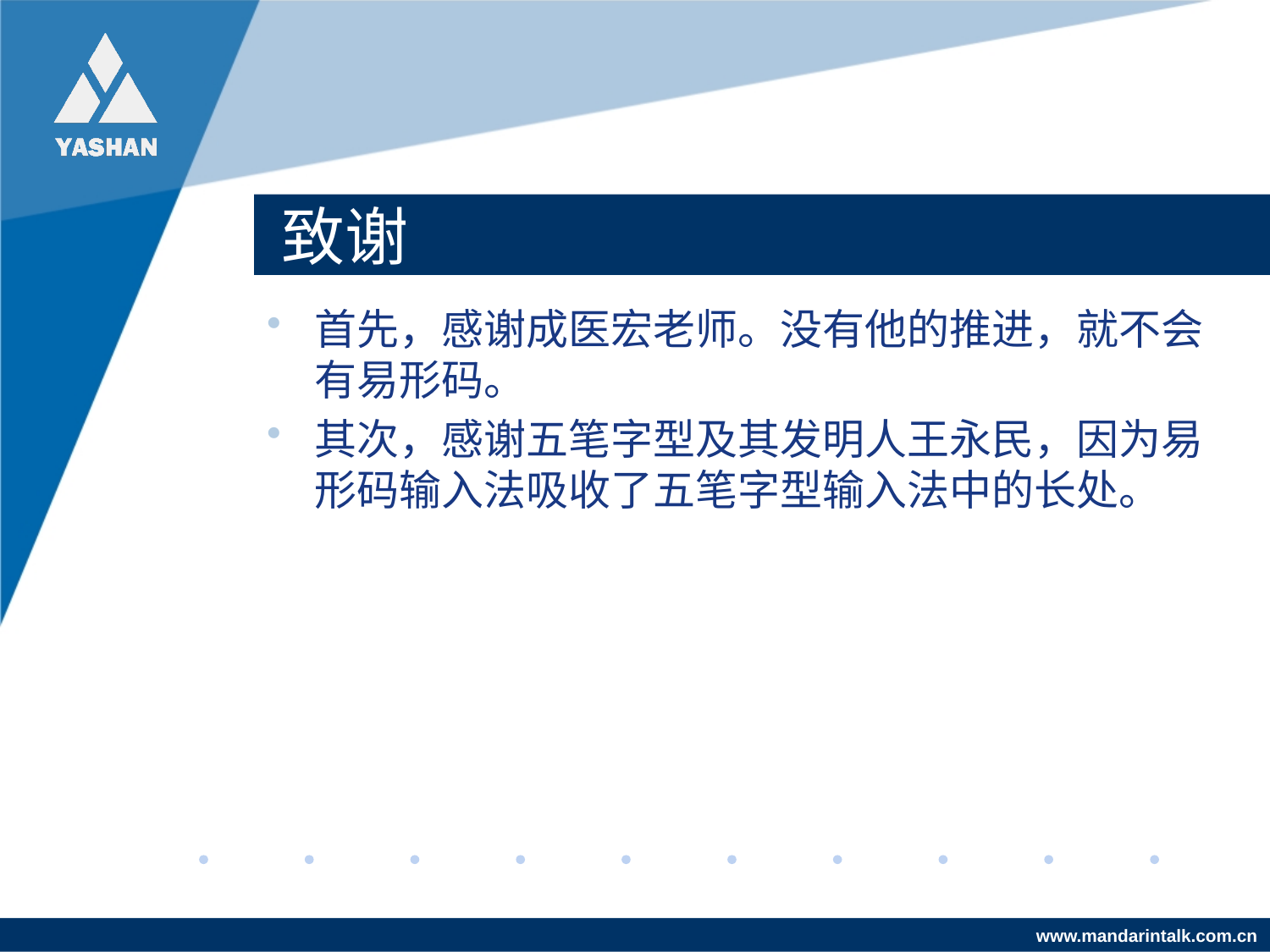

# 致谢
首先，感谢成医宏老师。没有他的推进，就不会有易形码。
其次，感谢五笔字型及其发明人王永民，因为易形码输入法吸收了五笔字型输入法中的长处。